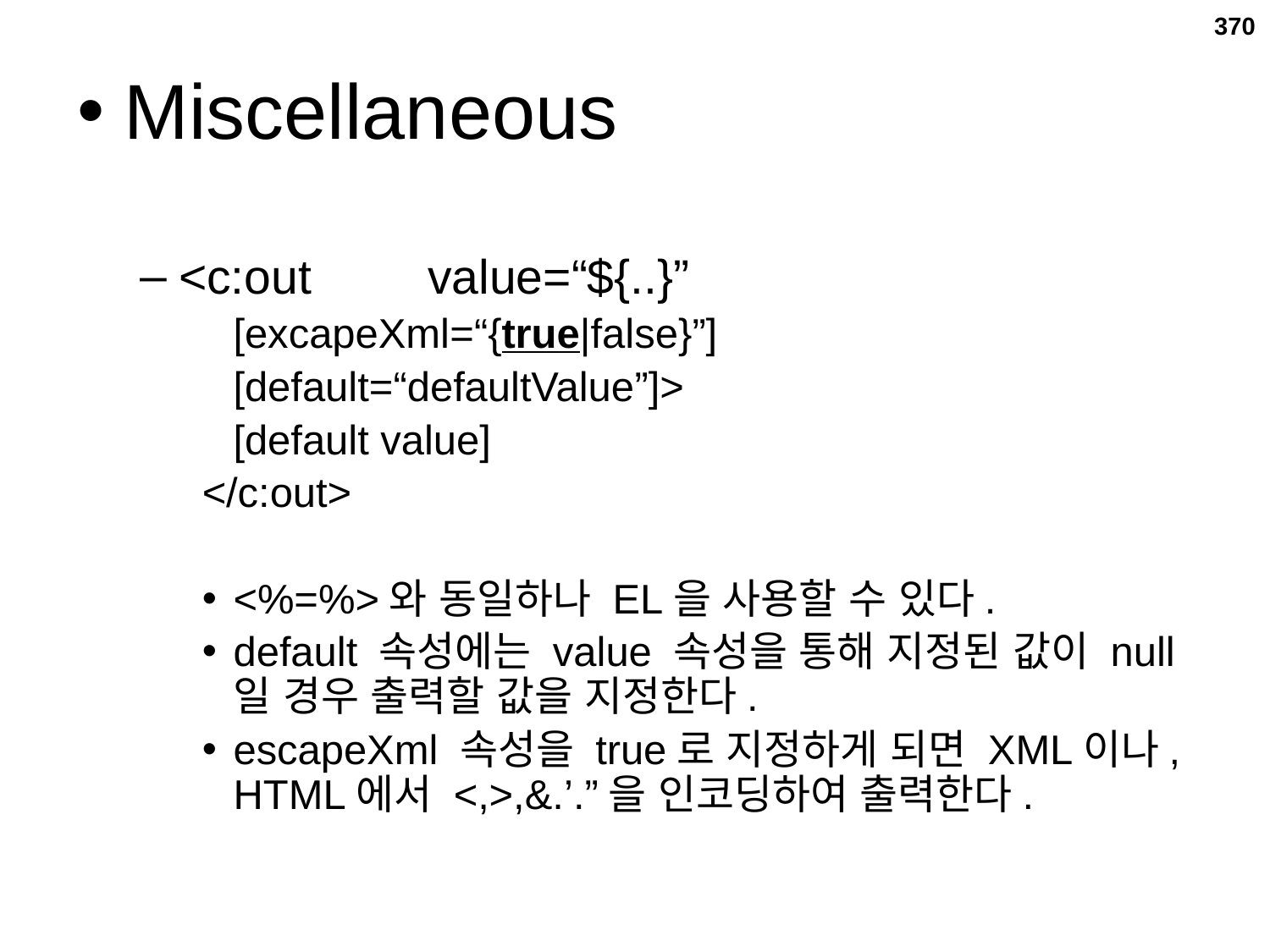

370
Miscellaneous

<c:out 	value=“${..}”
		[excapeXml=“{true|false}”]
		[default=“defaultValue”]>
	[default value]
</c:out>

<%=%>와 동일하나 EL을 사용할 수 있다.
default 속성에는 value 속성을 통해 지정된 값이 null일 경우 출력할 값을 지정한다.
escapeXml 속성을 true로 지정하게 되면 XML이나, HTML에서 <,>,&.’.”을 인코딩하여 출력한다.